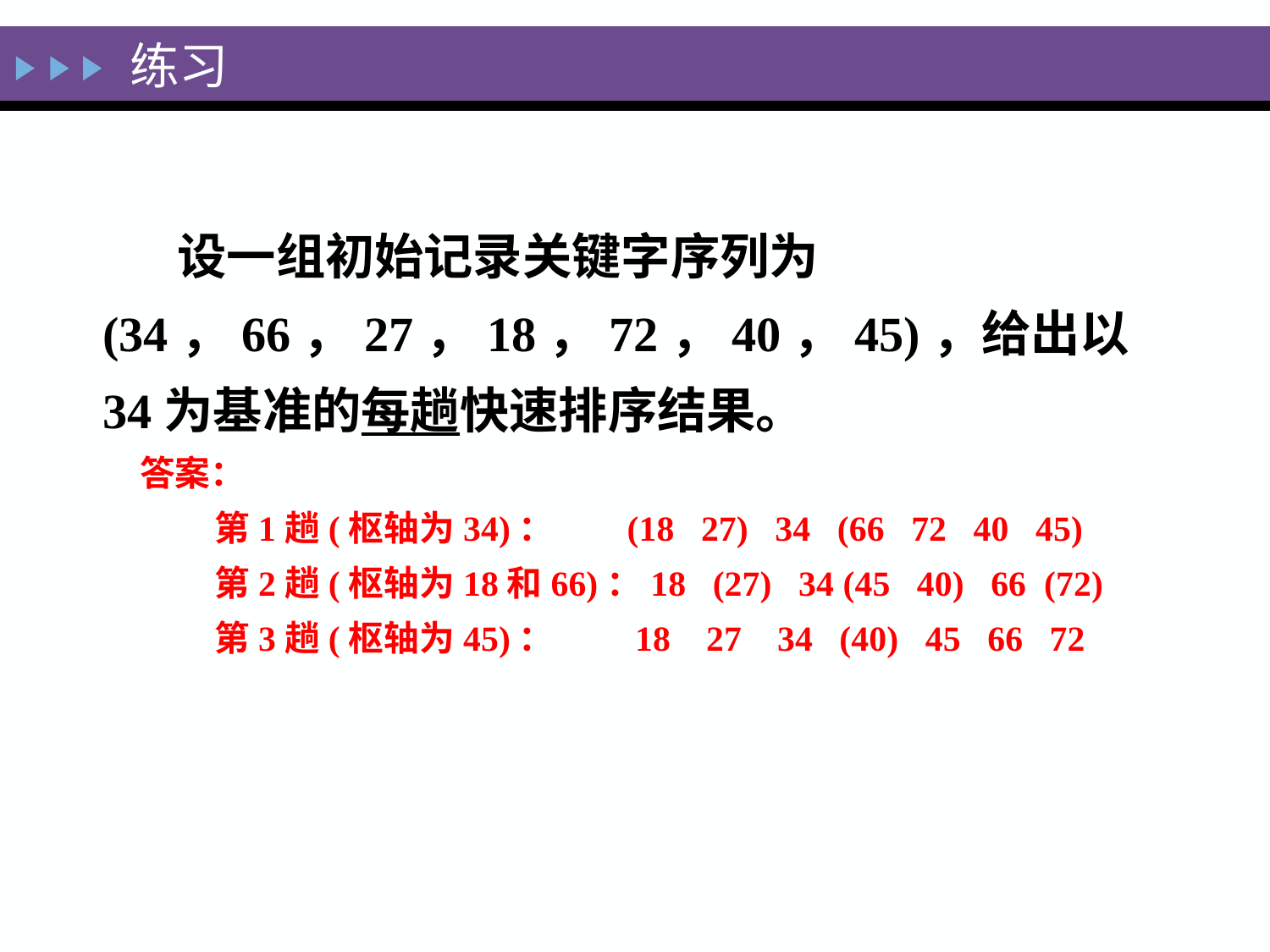

# 练习
设一组初始记录关键字序列为(34，66，27，18，72，40，45)，给出以34为基准的每趟快速排序结果。
答案：
第1趟(枢轴为34)：        (18   27)   34   (66   72   40   45)
第2趟(枢轴为18和66)：18   (27)   34 (45   40)   66  (72)
第3趟(枢轴为45)：         18    27    34   (40)   45   66   72